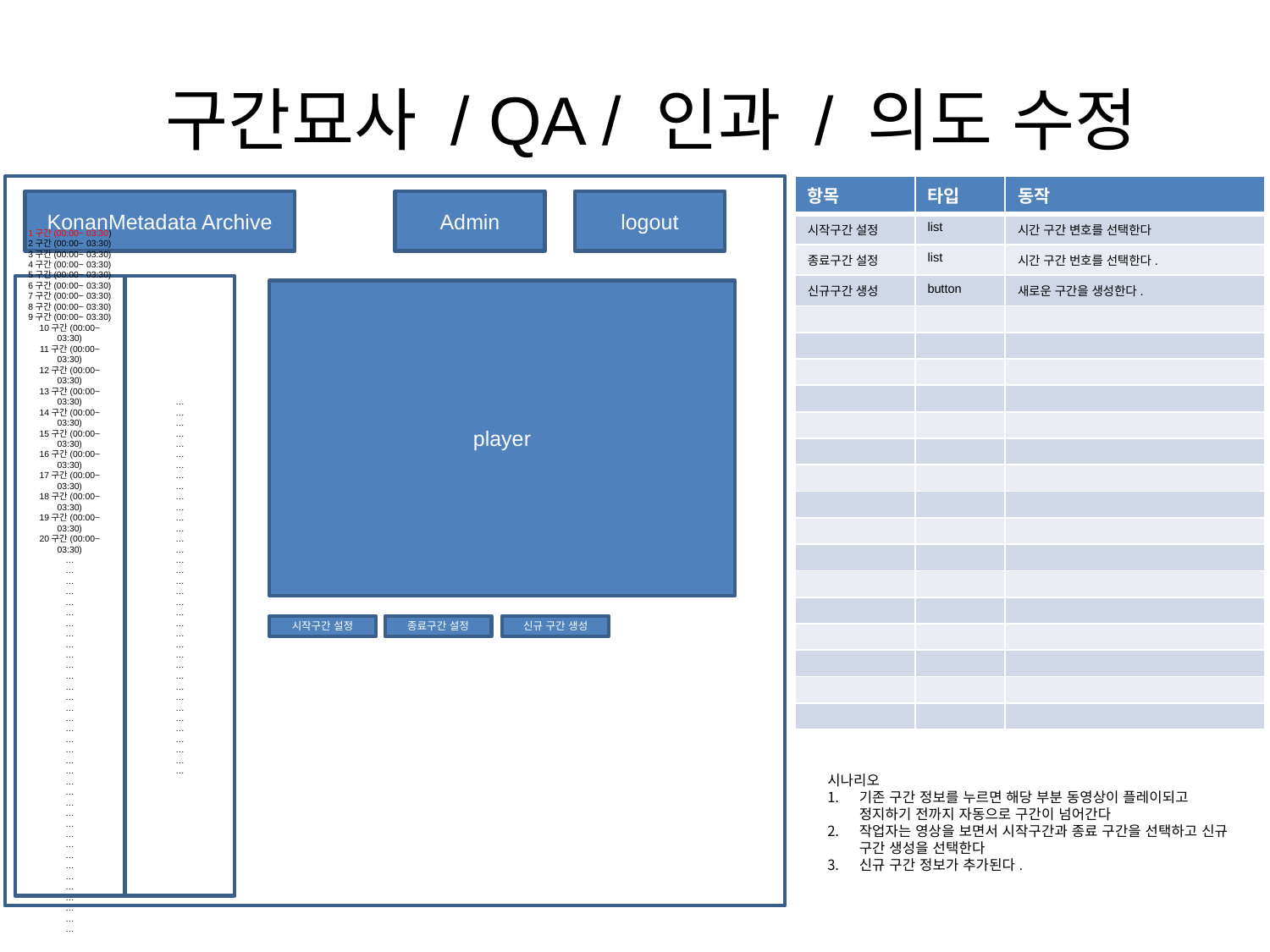

# 구간묘사 / QA / 인과 / 의도 수정

| 항목 | 타입 | 동작 |
| --- | --- | --- |
| 시작구간 설정 | list | 시간 구간 변호를 선택한다 |
| 종료구간 설정 | list | 시간 구간 번호를 선택한다. |
| 신규구간 생성 | button | 새로운 구간을 생성한다. |
|  |  |  |
|  |  |  |
|  |  |  |
|  |  |  |
|  |  |  |
|  |  |  |
|  |  |  |
|  |  |  |
|  |  |  |
|  |  |  |
|  |  |  |
|  |  |  |
|  |  |  |
|  |  |  |
|  |  |  |
|  |  |  |
KonanMetadata Archive
Admin
logout
1구간(00:00~ 03:30)
2구간(00:00~ 03:30)
3구간(00:00~ 03:30)
4구간(00:00~ 03:30)
5구간(00:00~ 03:30)
6구간(00:00~ 03:30)
7구간(00:00~ 03:30)
8구간(00:00~ 03:30)
9구간(00:00~ 03:30)
10구간(00:00~ 03:30)
11구간(00:00~ 03:30)
12구간(00:00~ 03:30)
13구간(00:00~ 03:30)
14구간(00:00~ 03:30)
15구간(00:00~ 03:30)
16구간(00:00~ 03:30)
17구간(00:00~ 03:30)
18구간(00:00~ 03:30)
19구간(00:00~ 03:30)
20구간(00:00~ 03:30)
…
…
…
…
…
…
…
…
…
…
…
…
…
…
…
…
…
…
…
…
…
…
…
…
…
…
…
…
…
…
…
…
…
…
…
…

…
…
…
…
…
…
…
…
…
…
…
…
…
…
…
…
…
…
…
…
…
…
…
…
…
…
…
…
…
…
…
…
…
…
…
…

player
신규 구간 생성
종료구간 설정
시작구간 설정
시나리오
기존 구간 정보를 누르면 해당 부분 동영상이 플레이되고 정지하기 전까지 자동으로 구간이 넘어간다
작업자는 영상을 보면서 시작구간과 종료 구간을 선택하고 신규 구간 생성을 선택한다
신규 구간 정보가 추가된다.